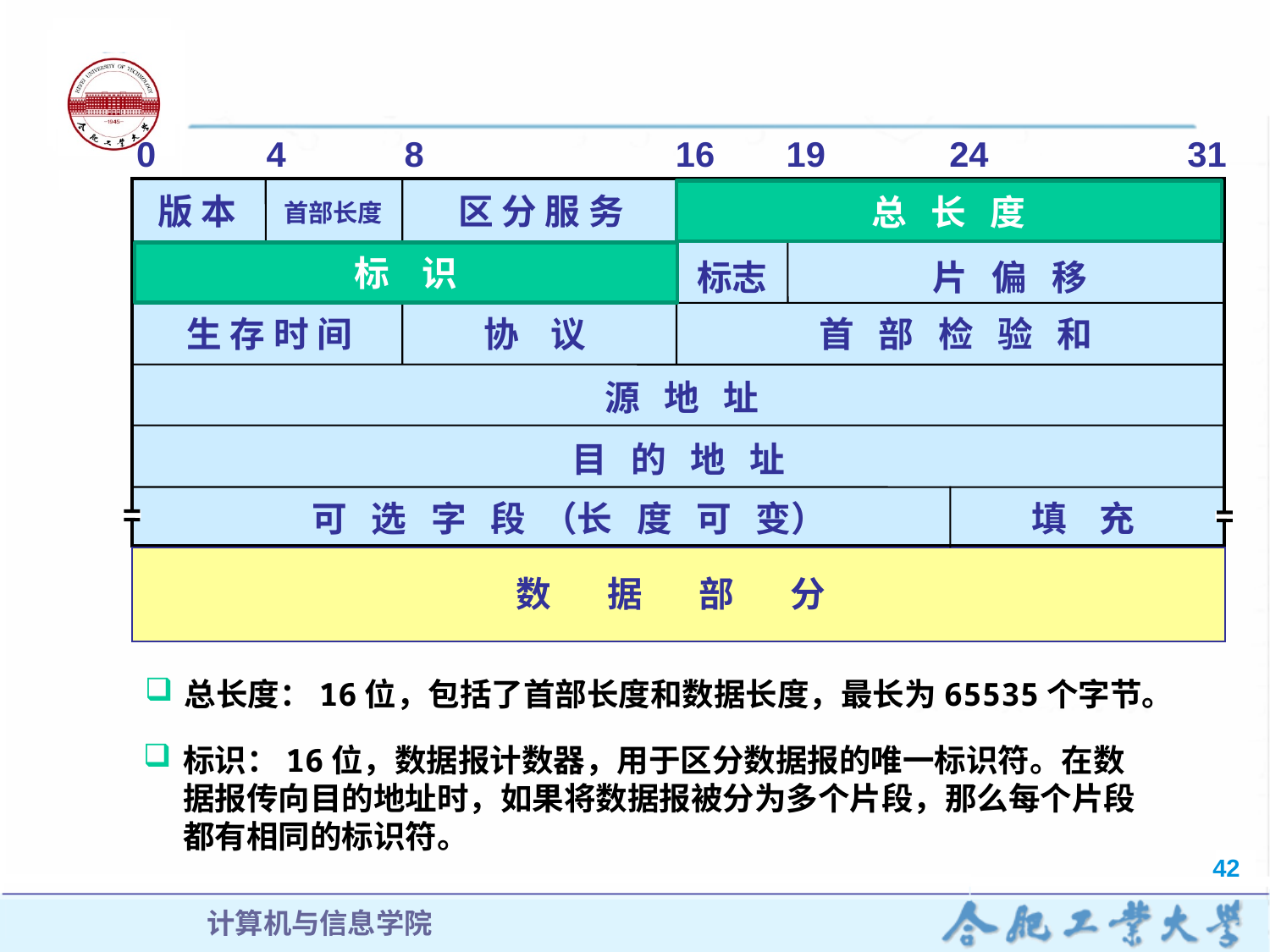

0
4
8
16
19
24
31

版 本
区 分 服 务
总   长   度
首部长度

标    识
标志
片   偏   移

生 存 时 间
协    议
首   部   检   验   和

源   地   址

目   的   地   址

可   选   字   段  （长   度   可   变）
填    充

数       据       部       分
总   长   度
标    识
总长度：16位，包括了首部长度和数据长度，最长为65535个字节。
标识：16位，数据报计数器，用于区分数据报的唯一标识符。在数据报传向目的地址时，如果将数据报被分为多个片段，那么每个片段都有相同的标识符。